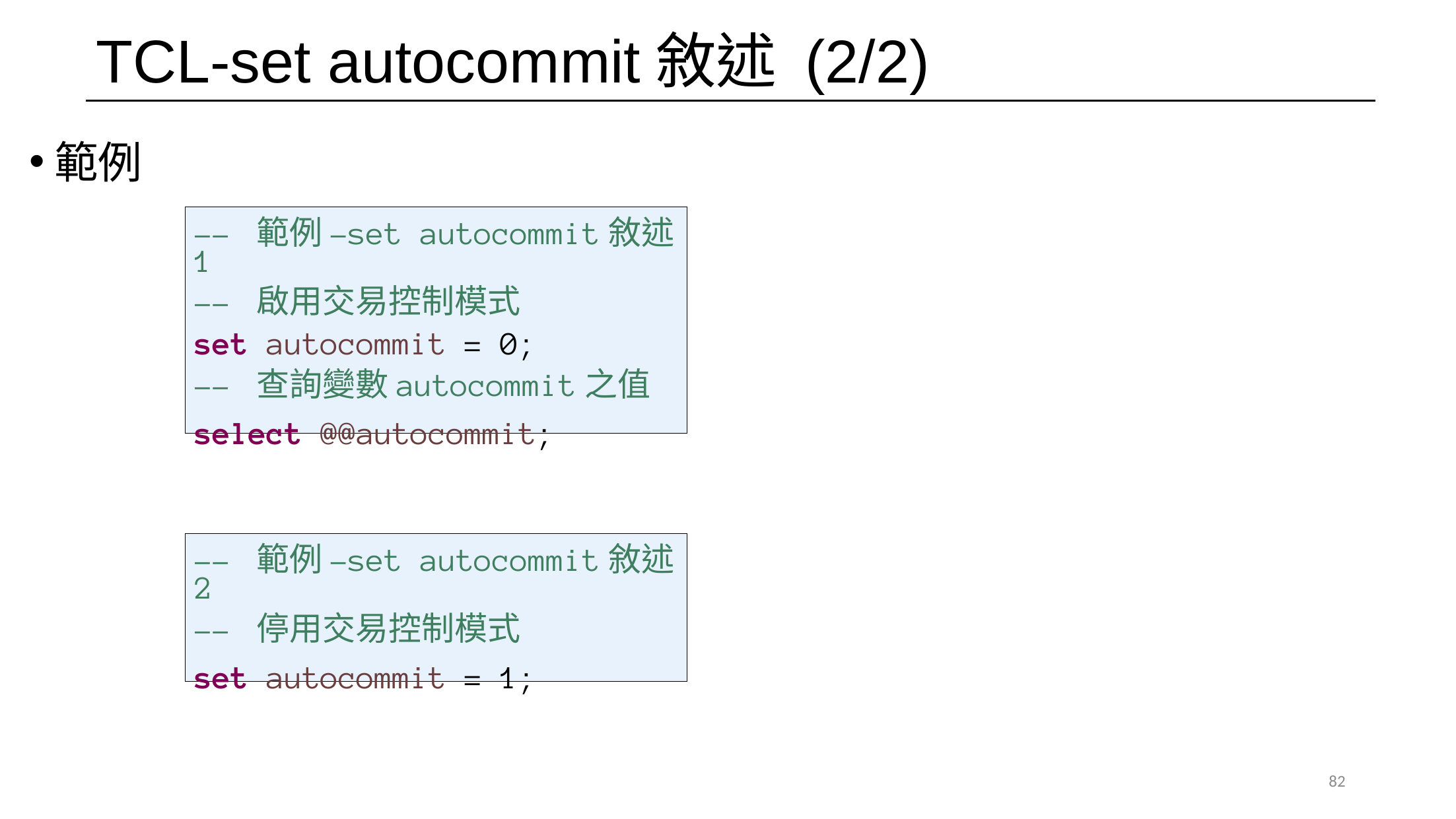

# TCL-set autocommit敘述 (2/2)
範例
-- 範例-set autocommit敘述1
-- 啟用交易控制模式
set autocommit = 0;
-- 查詢變數autocommit之值
select @@autocommit;
-- 範例-set autocommit敘述2
-- 停用交易控制模式
set autocommit = 1;
82